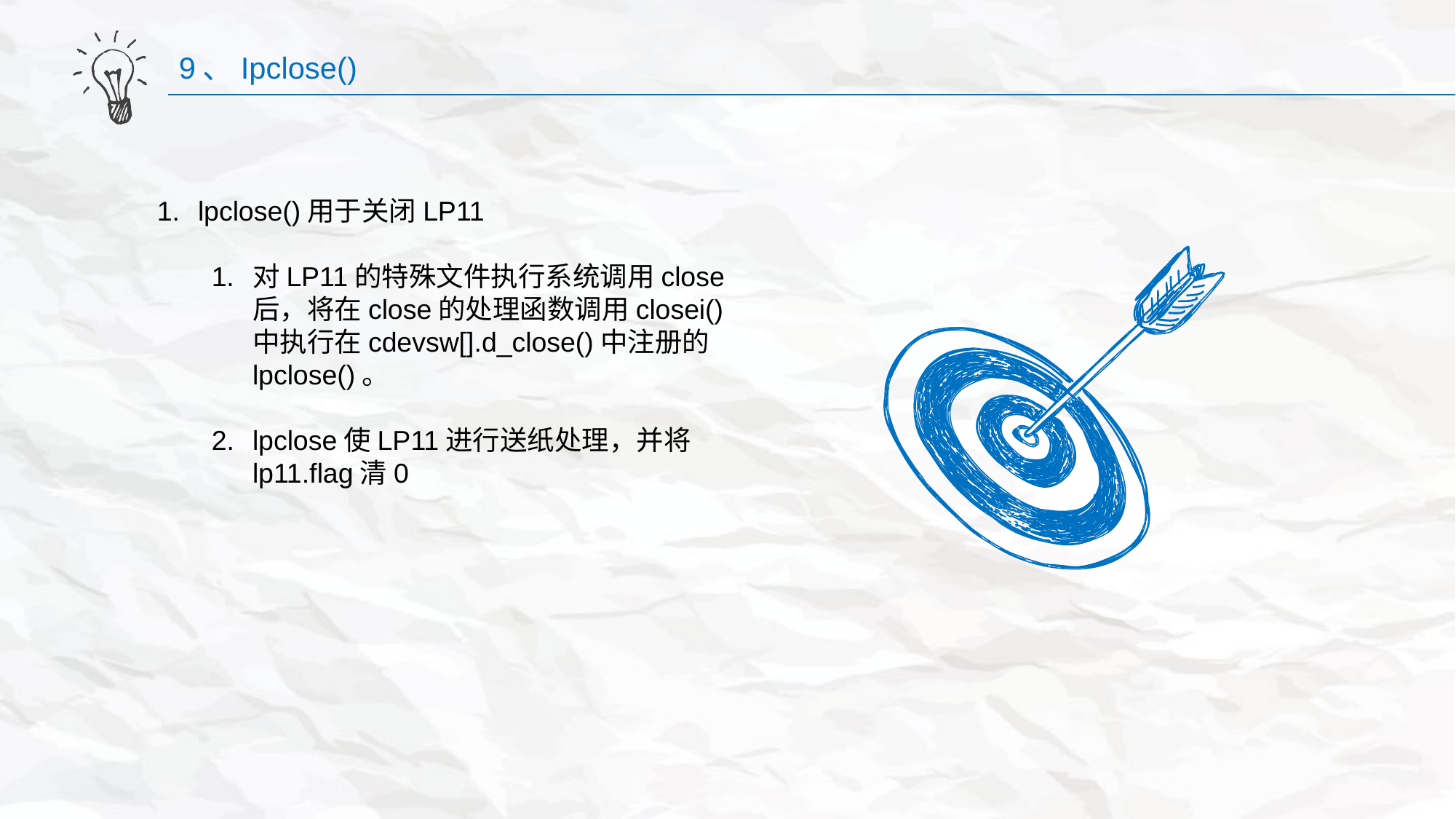

9、Ipclose()
lpclose()用于关闭LP11

对LP11的特殊文件执行系统调用close后，将在close的处理函数调用closei()中执行在cdevsw[].d_close()中注册的lpclose()。

lpclose使LP11进行送纸处理，并将lp11.flag清0